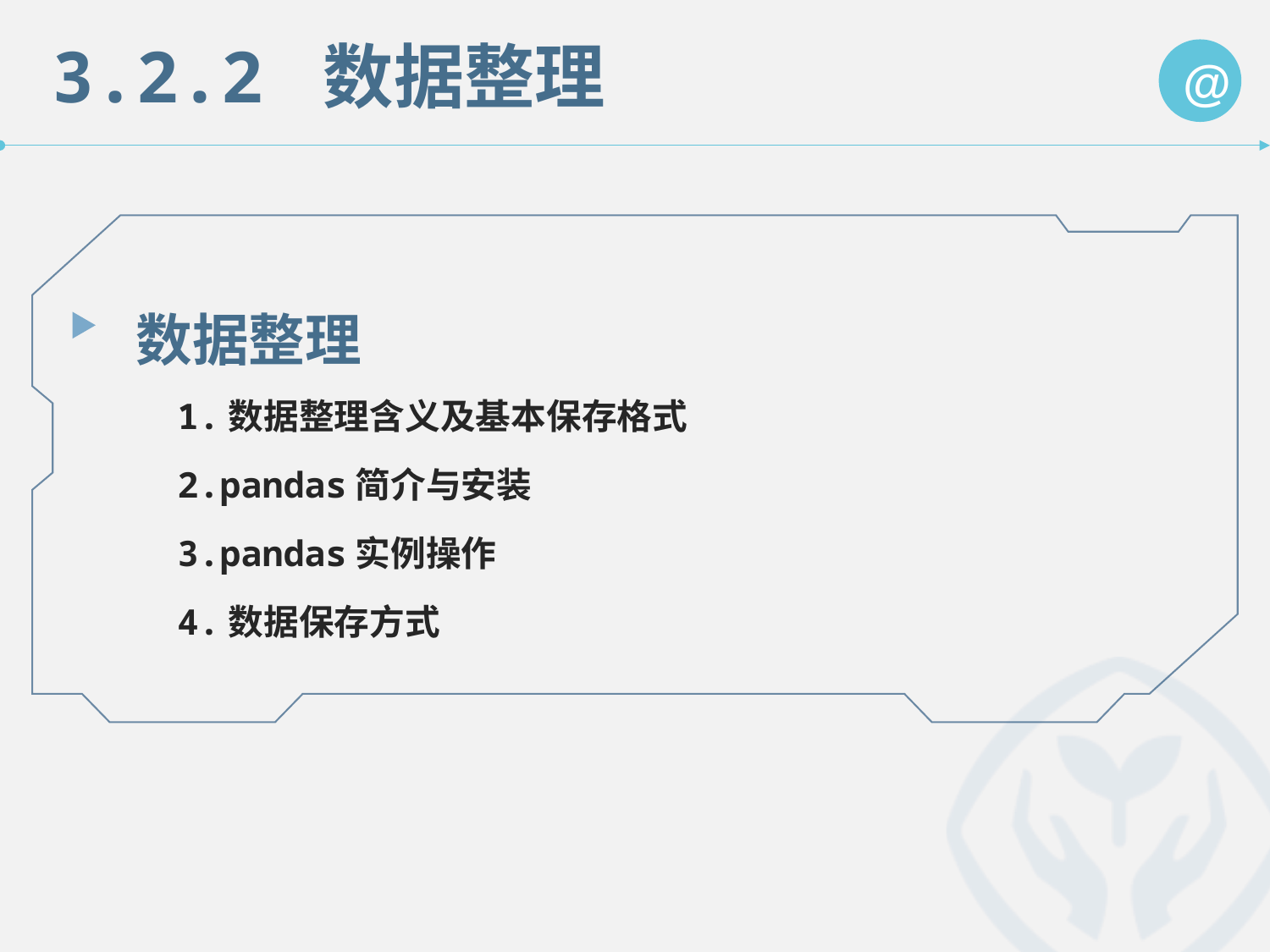

3.2.2 数据整理
@

数据整理

    1.数据整理含义及基本保存格式
    2.pandas简介与安装
    3.pandas实例操作
    4.数据保存方式